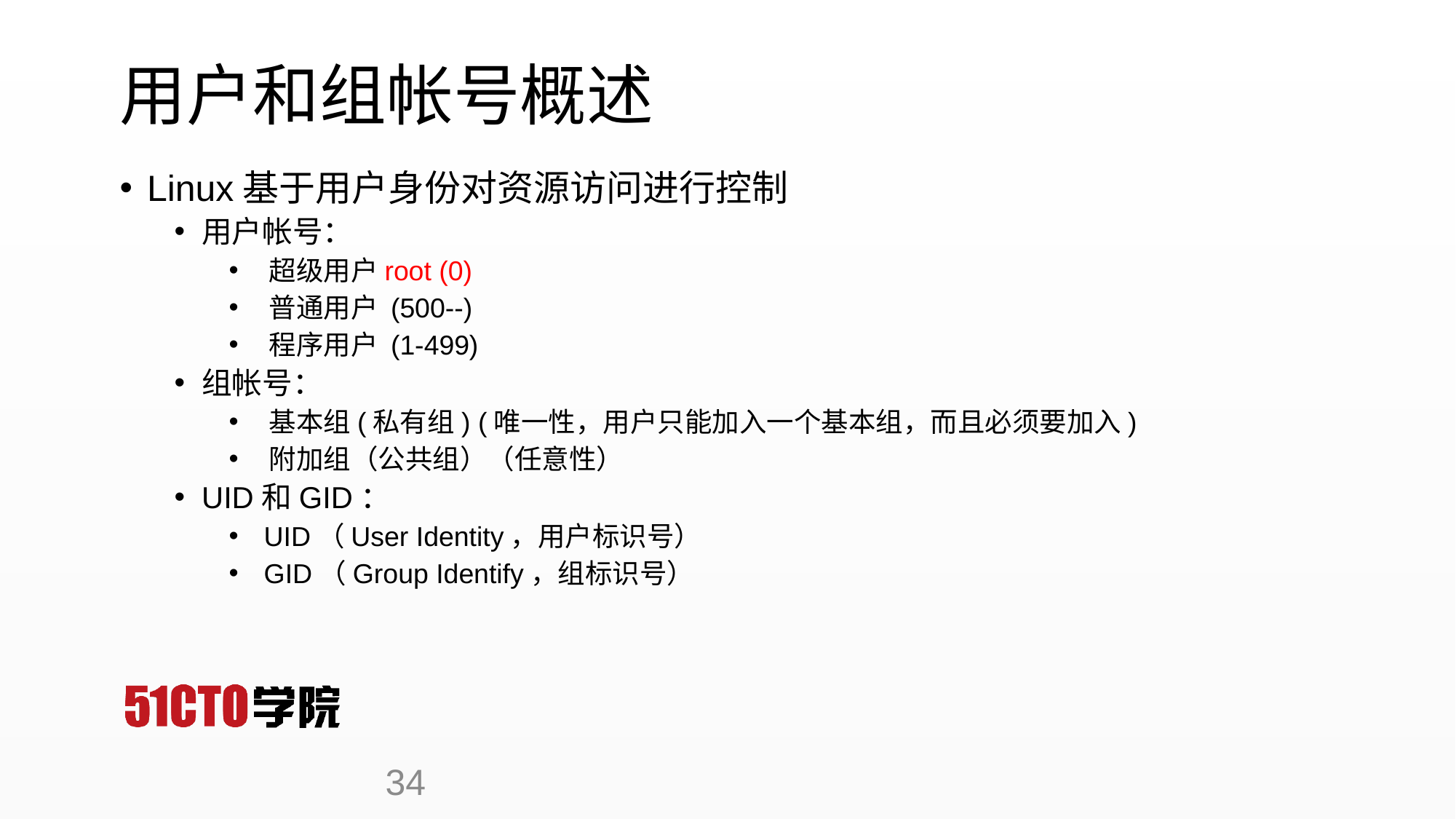

# 用户和组帐号概述
Linux基于用户身份对资源访问进行控制
用户帐号：
 超级用户root (0)
 普通用户 (500--)
 程序用户 (1-499)
组帐号：
 基本组(私有组) (唯一性，用户只能加入一个基本组，而且必须要加入)
 附加组（公共组）（任意性）
UID和GID：
 UID（User Identity，用户标识号）
 GID（Group Identify，组标识号）
34